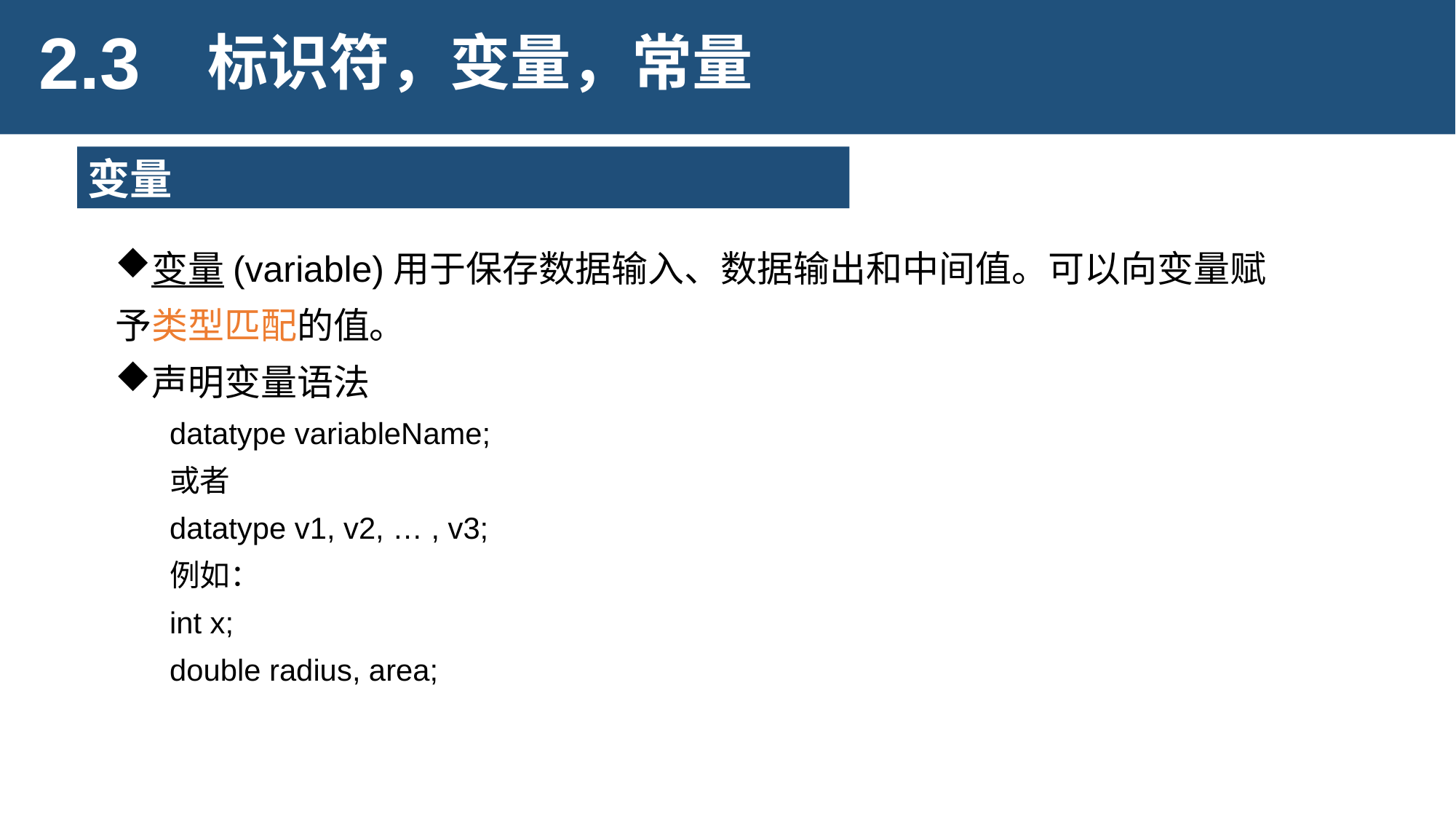

2.3
标识符，变量，常量
变量
变量(variable)用于保存数据输入、数据输出和中间值。可以向变量赋予类型匹配的值。
声明变量语法
datatype variableName;
或者
datatype v1, v2, … , v3;
例如：
int x;
double radius, area;